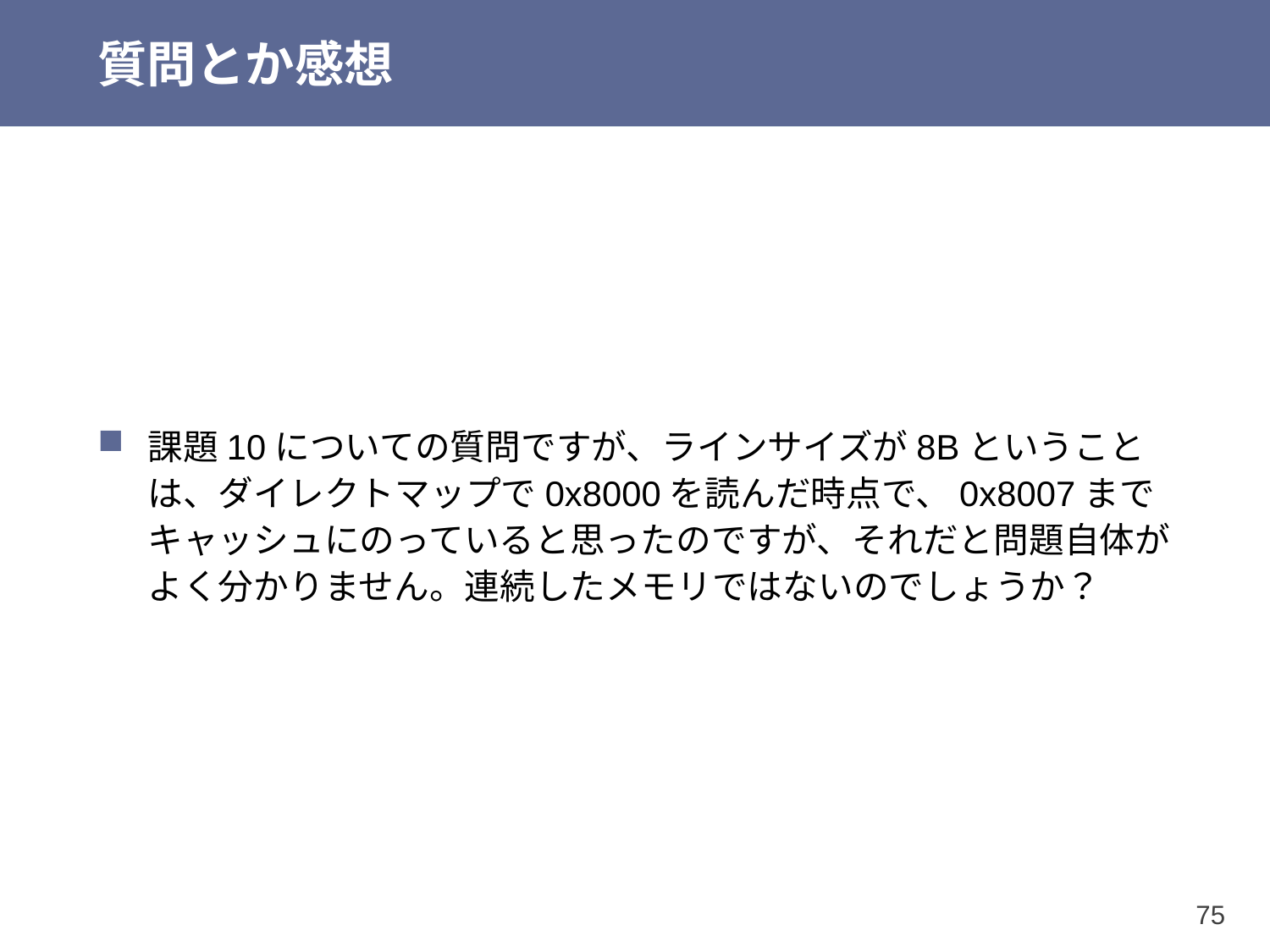

# 質問とか感想
課題10についての質問ですが、ラインサイズが8Bということは、ダイレクトマップで0x8000を読んだ時点で、0x8007までキャッシュにのっていると思ったのですが、それだと問題自体がよく分かりません。連続したメモリではないのでしょうか？